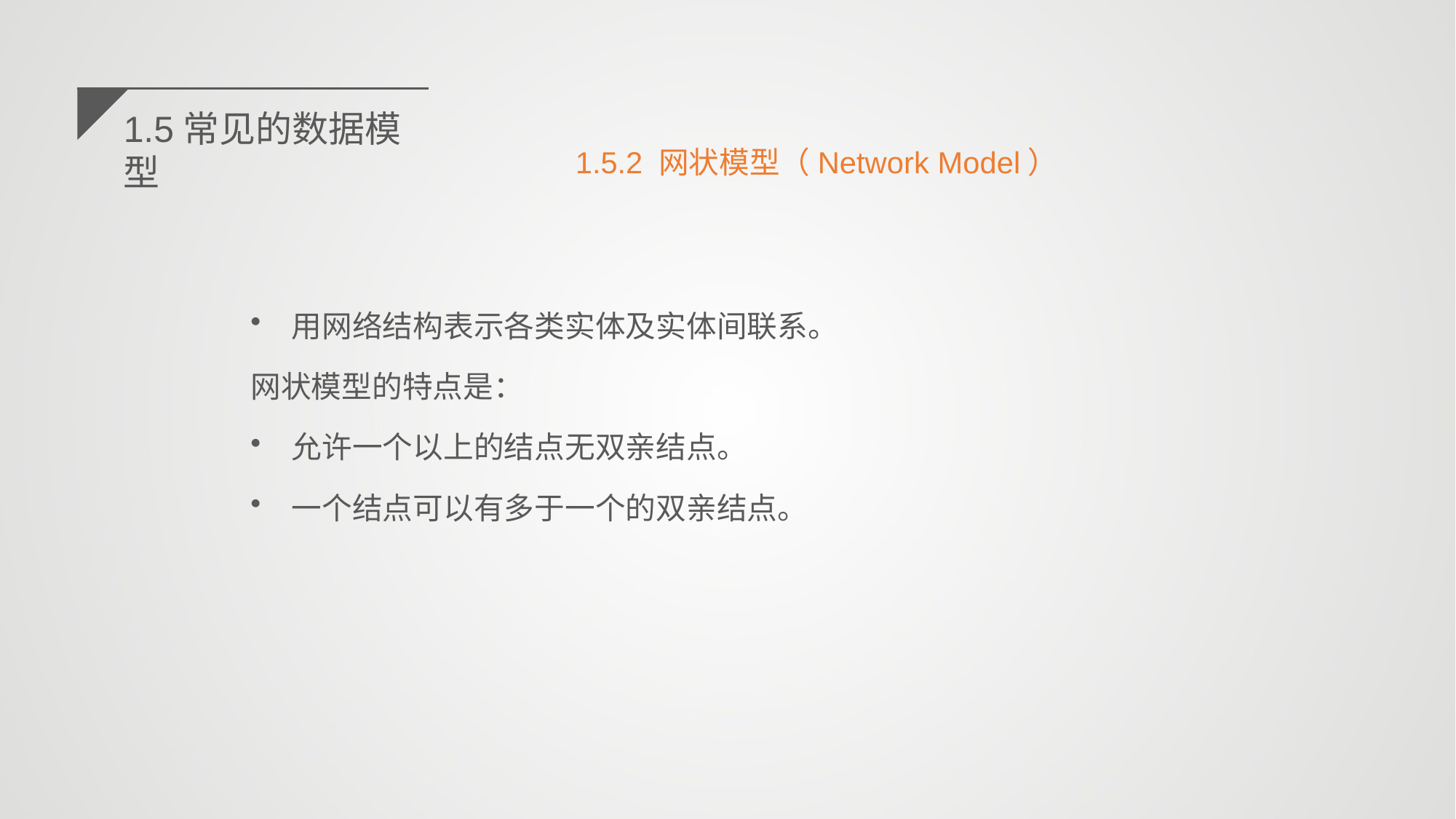

1.5常见的数据模型
1.5.2 网状模型（Network Model）

用网络结构表示各类实体及实体间联系。
网状模型的特点是：
允许一个以上的结点无双亲结点。
一个结点可以有多于一个的双亲结点。